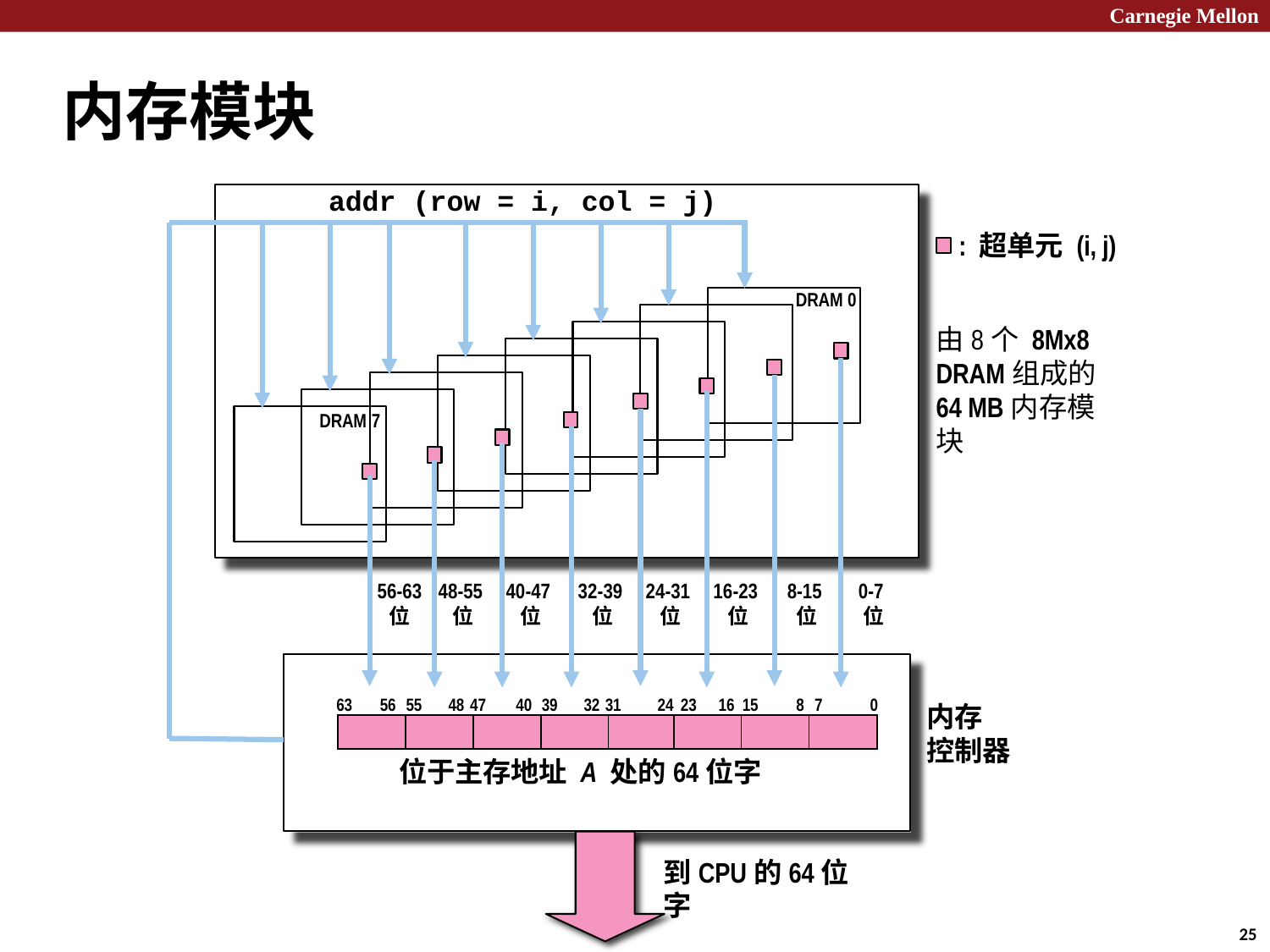

Carnegie Mellon
# 内存模块
addr (row = i, col = j)
: 超单元 (i, j)
DRAM 0

由8个 8Mx8 DRAM组成的64 MB内存模块

DRAM 7

8-15位
56-63
位
48-55位
40-47位
32-39位
24-31位
16-23位
0-7位

63	56  55
48 47
40  39
32 31
24 23	16 15
8  7
0
内存
控制器
|  |  |  |  |  |  |  |  |
| --- | --- | --- | --- | --- | --- | --- | --- |

位于主存地址 A 处的64位字

到CPU的64位字
25